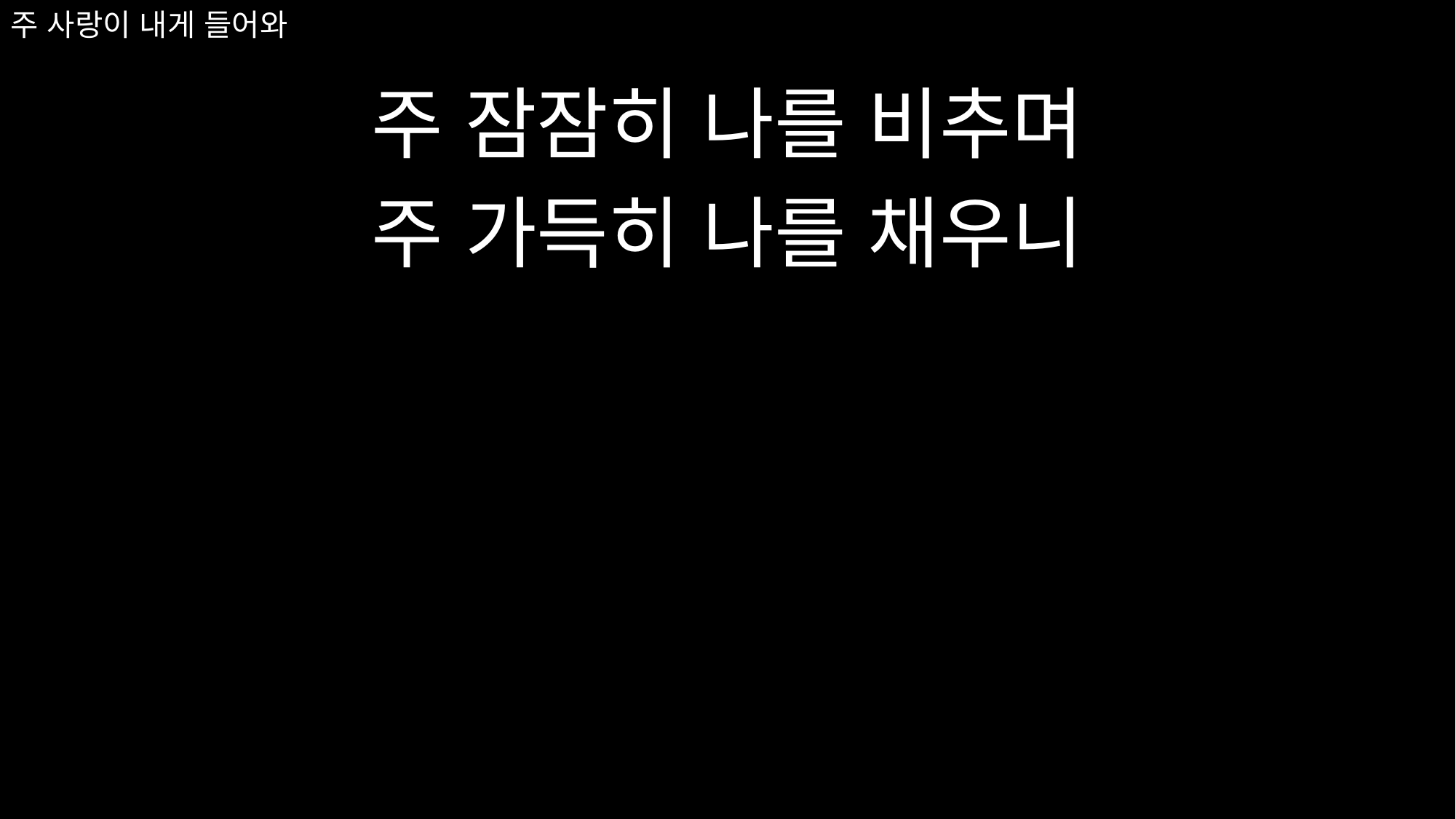

# 주 사랑이 내게 들어와
주 잠잠히 나를 비추며
주 가득히 나를 채우니